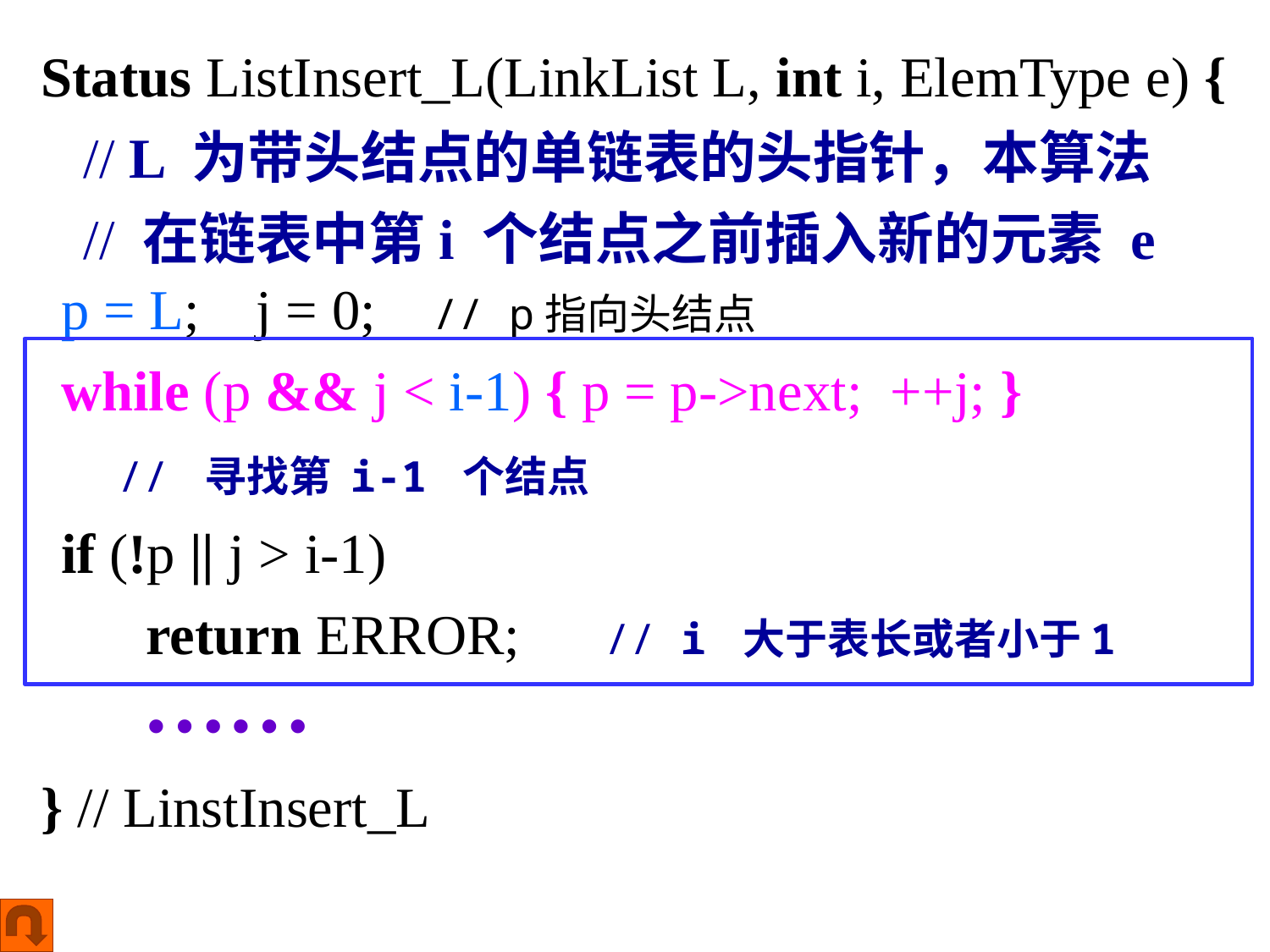

Status ListInsert_L(LinkList L, int i, ElemType e) {
     // L 为带头结点的单链表的头指针，本算法
     // 在链表中第i 个结点之前插入新的元素 e

  } // LinstInsert_L
p = L;    j = 0;    // p指向头结点
while (p && j < i-1) { p = p->next;  ++j; }
    // 寻找第 i-1 个结点
if (!p || j > i-1)
      return ERROR;      // i 大于表长或者小于1

……